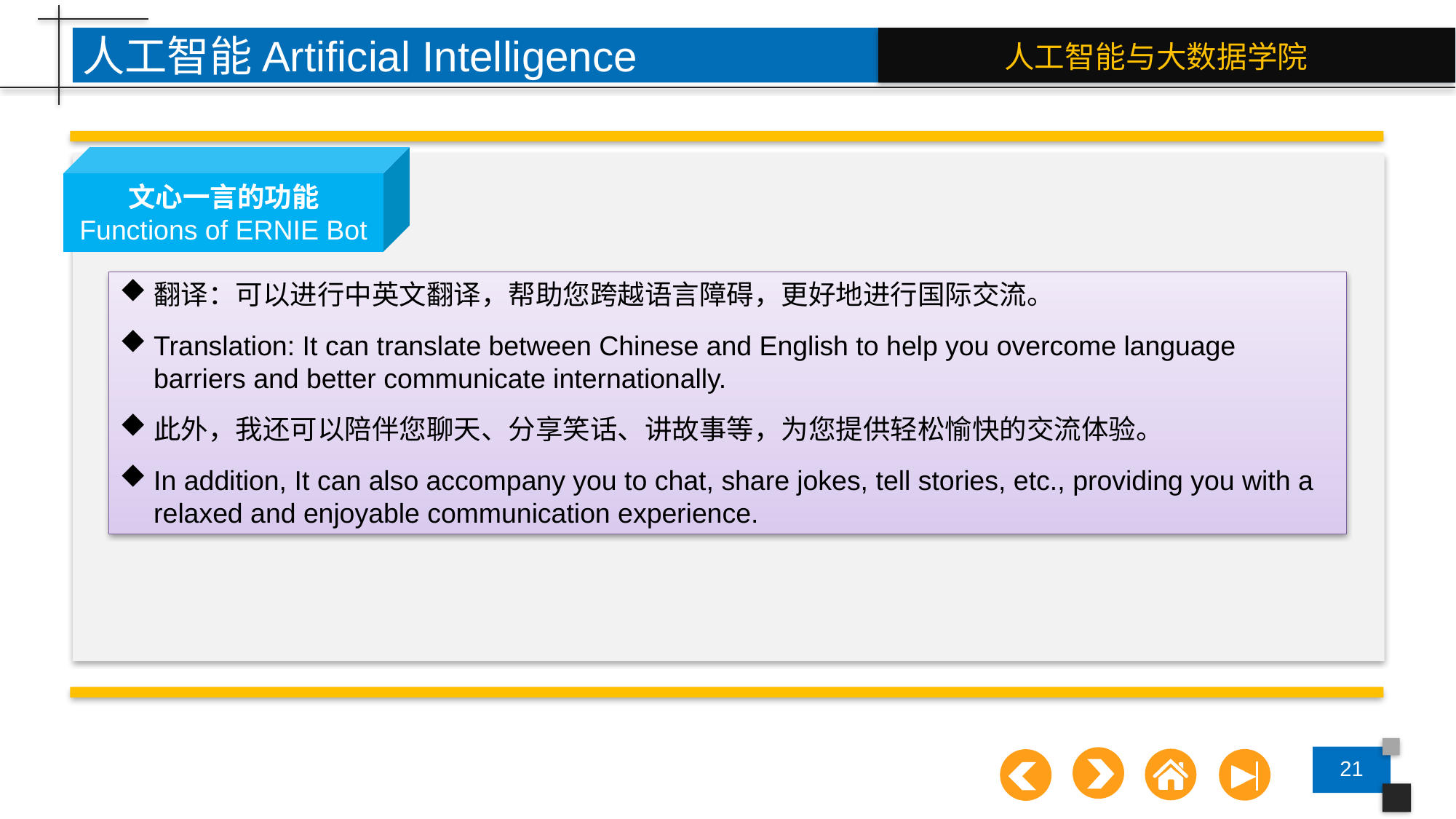

人工智能Artificial Intelligence
文心一言的功能
Functions of ERNIE Bot
翻译：可以进行中英文翻译，帮助您跨越语言障碍，更好地进行国际交流。
Translation: It can translate between Chinese and English to help you overcome language barriers and better communicate internationally.
此外，我还可以陪伴您聊天、分享笑话、讲故事等，为您提供轻松愉快的交流体验。
In addition, It can also accompany you to chat, share jokes, tell stories, etc., providing you with a relaxed and enjoyable communication experience.